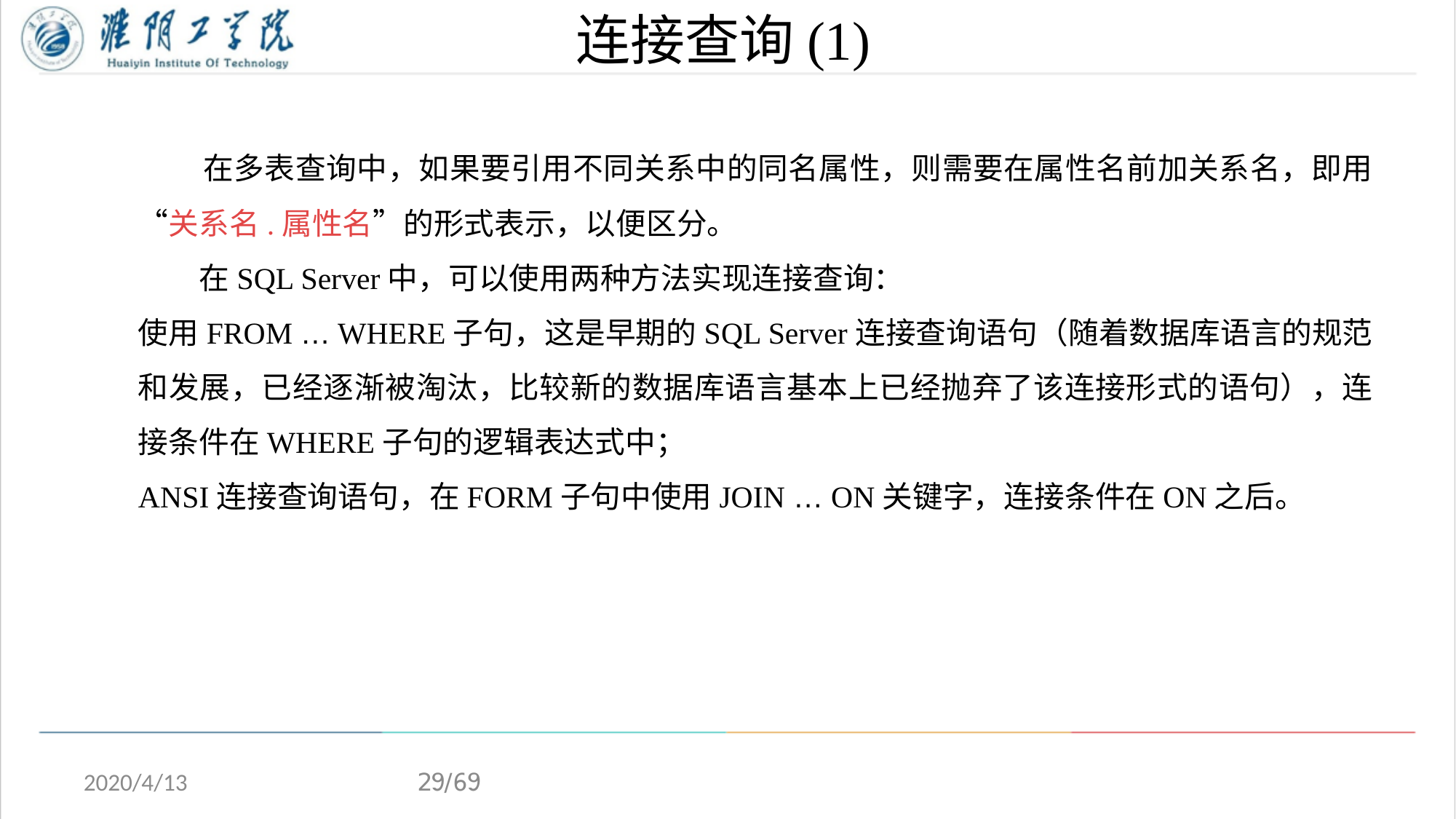

# 连接查询(1)
        在多表查询中，如果要引用不同关系中的同名属性，则需要在属性名前加关系名，即用“关系名.属性名”的形式表示，以便区分。
        在SQL Server中，可以使用两种方法实现连接查询：
使用FROM … WHERE子句，这是早期的SQL Server连接查询语句（随着数据库语言的规范和发展，已经逐渐被淘汰，比较新的数据库语言基本上已经抛弃了该连接形式的语句），连接条件在WHERE子句的逻辑表达式中；
ANSI连接查询语句，在FORM子句中使用JOIN … ON关键字，连接条件在ON之后。
29/69
2020/4/13